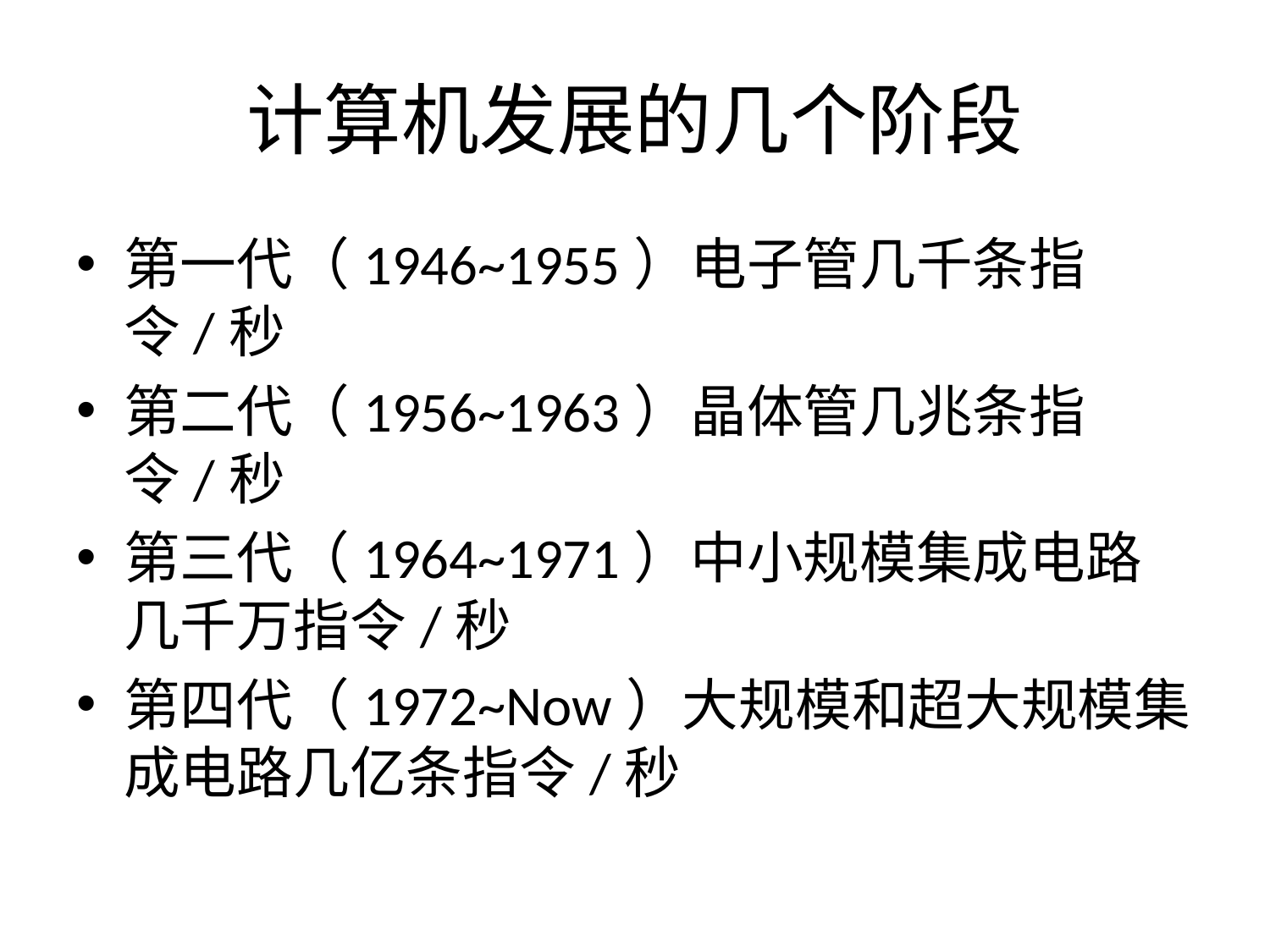

# 计算机发展的几个阶段
第一代（1946~1955）电子管几千条指令/秒
第二代（1956~1963）晶体管几兆条指令/秒
第三代（1964~1971）中小规模集成电路几千万指令/秒
第四代（1972~Now）大规模和超大规模集成电路几亿条指令/秒